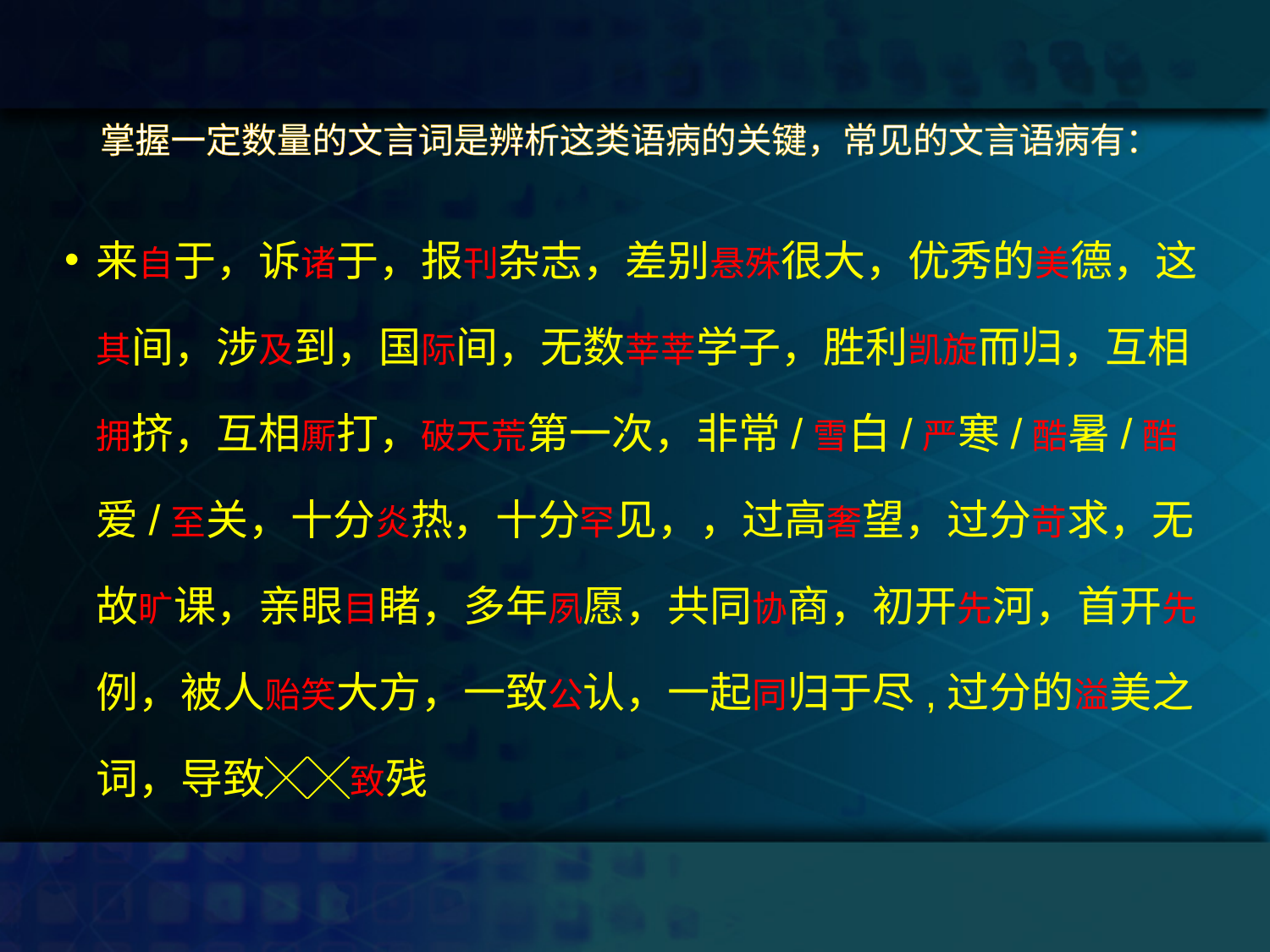

# 掌握一定数量的文言词是辨析这类语病的关键，常见的文言语病有：
来自于，诉诸于，报刊杂志，差别悬殊很大，优秀的美德，这其间，涉及到，国际间，无数莘莘学子，胜利凯旋而归，互相拥挤，互相厮打，破天荒第一次，非常/雪白/严寒/酷暑/酷爱/至关，十分炎热，十分罕见，，过高奢望，过分苛求，无故旷课，亲眼目睹，多年夙愿，共同协商，初开先河，首开先例，被人贻笑大方，一致公认，一起同归于尽,过分的溢美之词，导致╳╳致残